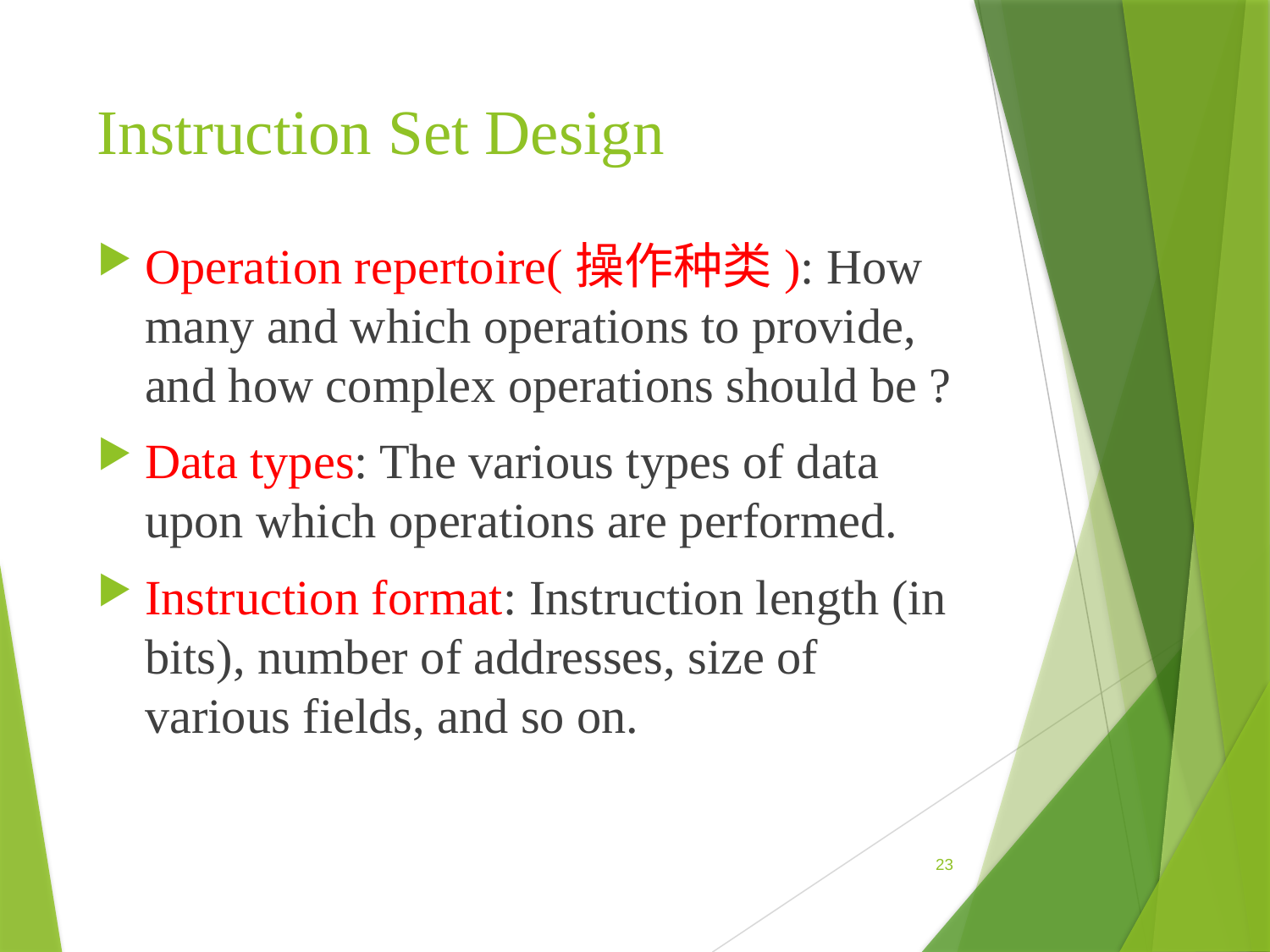

# Instruction Set Design
Operation repertoire(操作种类): How many and which operations to provide, and how complex operations should be ?
Data types: The various types of data upon which operations are performed.
Instruction format: Instruction length (in bits), number of addresses, size of various fields, and so on.
23